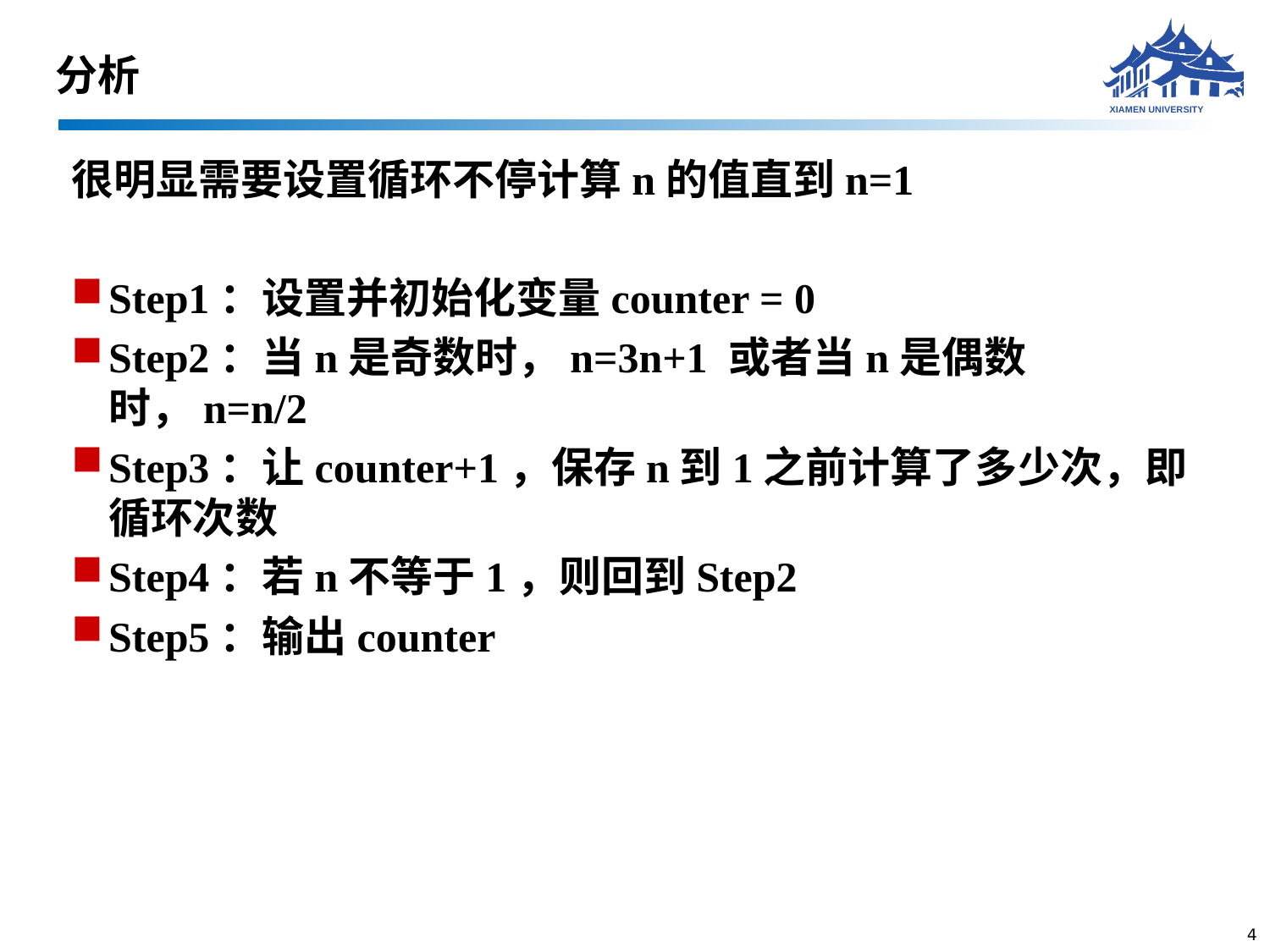

# 分析
很明显需要设置循环不停计算n的值直到n=1

Step1：设置并初始化变量counter = 0
Step2：当n是奇数时，n=3n+1 或者当n是偶数时，n=n/2
Step3：让counter+1，保存n到1之前计算了多少次，即循环次数
Step4：若n不等于1，则回到Step2
Step5：输出counter

4